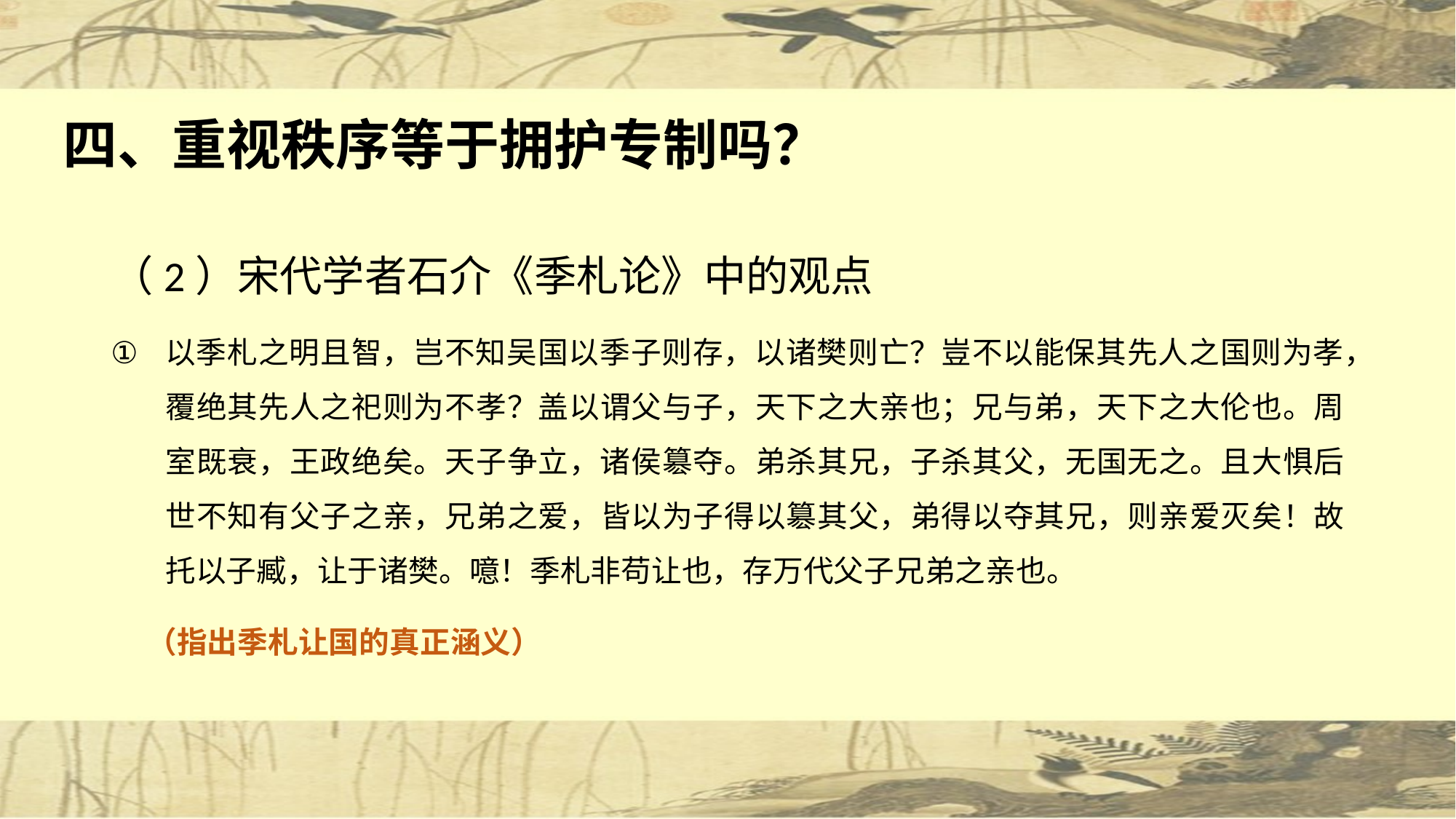

四、重视秩序等于拥护专制吗？
（2）宋代学者石介《季札论》中的观点
以季札之明且智，岂不知吴国以季子则存，以诸樊则亡？豈不以能保其先人之国则为孝，覆绝其先人之祀则为不孝？盖以谓父与子，天下之大亲也；兄与弟，天下之大伦也。周室既衰，王政绝矣。天子争立，诸侯簒夺。弟杀其兄，子杀其父，无国无之。且大惧后世不知有父子之亲，兄弟之爱，皆以为子得以簒其父，弟得以夺其兄，则亲爱灭矣！故托以子臧，让于诸樊。噫！季札非苟让也，存万代父子兄弟之亲也。

（指出季札让国的真正涵义）